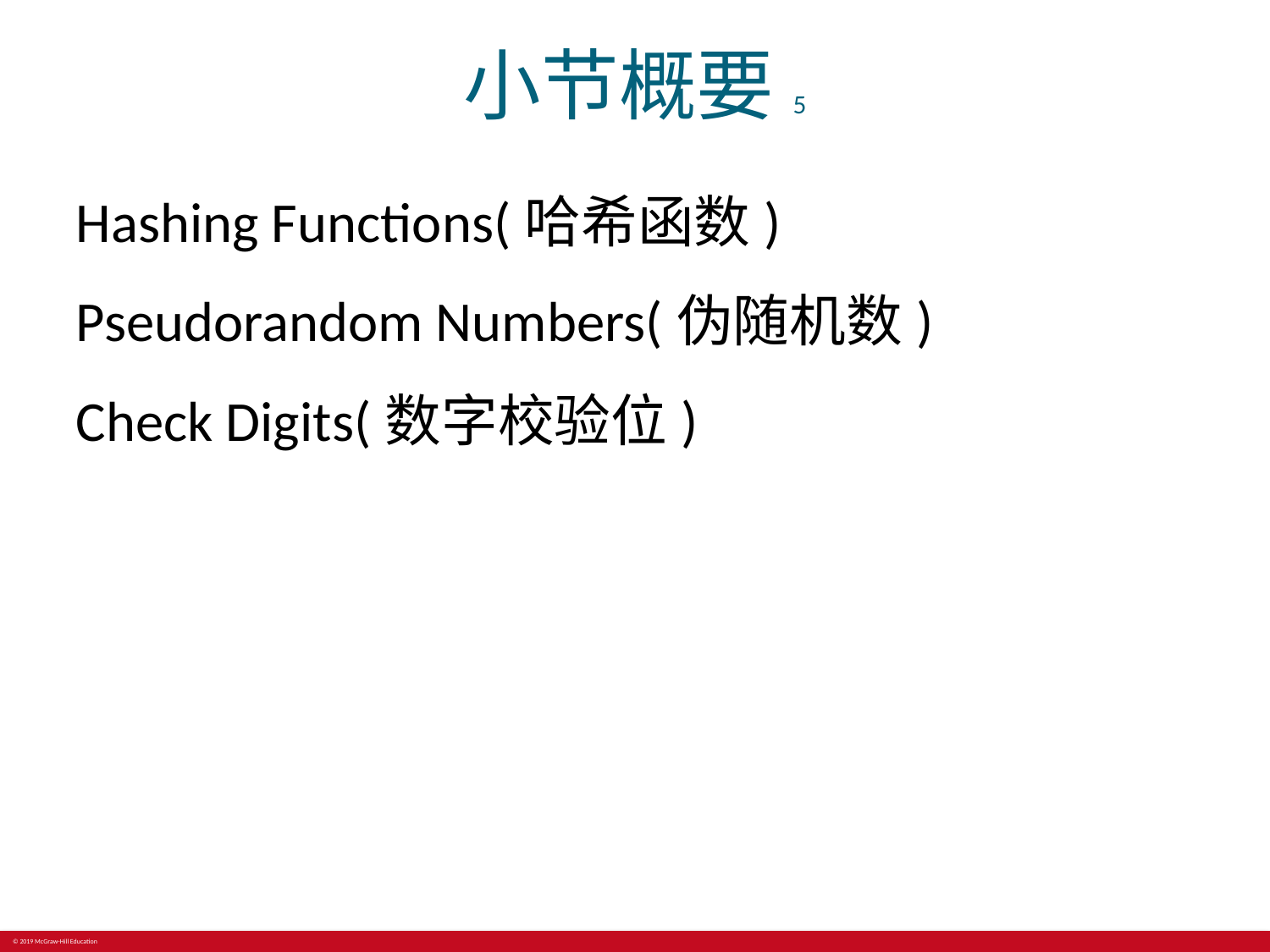

# 小节概要5
Hashing Functions(哈希函数)
Pseudorandom Numbers(伪随机数)
Check Digits(数字校验位)